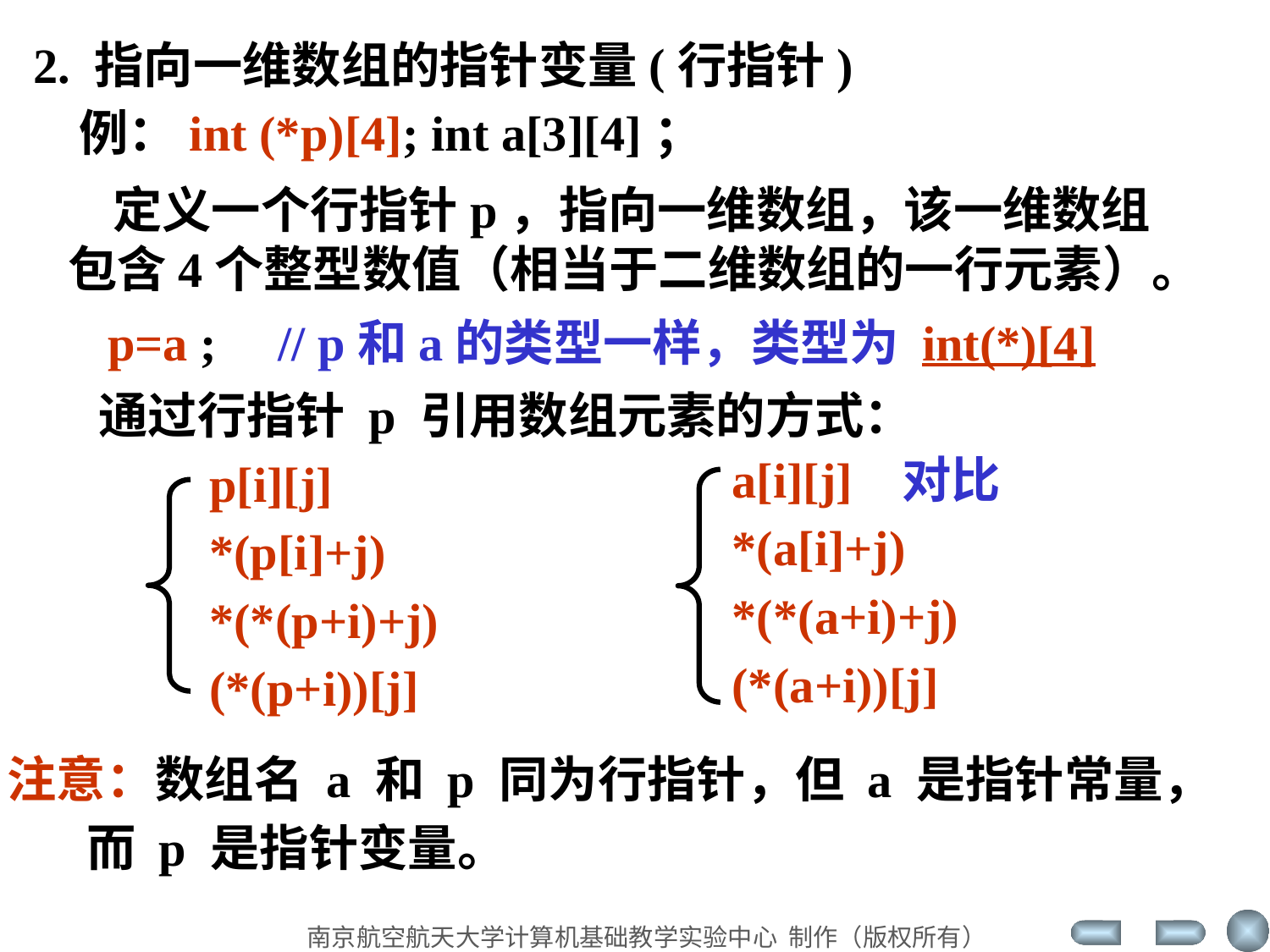

2. 指向一维数组的指针变量(行指针)
   例：int (*p)[4]; int a[3][4]；
   定义一个行指针p，指向一维数组，该一维数组
包含4个整型数值（相当于二维数组的一行元素）。
p=a ;     // p和a的类型一样，类型为 int(*)[4]
通过行指针 p 引用数组元素的方式：
         p[i][j]
         *(p[i]+j)
         *(*(p+i)+j)
         (*(p+i))[j]

a[i][j]   对比
*(a[i]+j)
*(*(a+i)+j)
(*(a+i))[j]

注意：数组名 a 和 p 同为行指针，但 a 是指针常量，
      而 p 是指针变量。